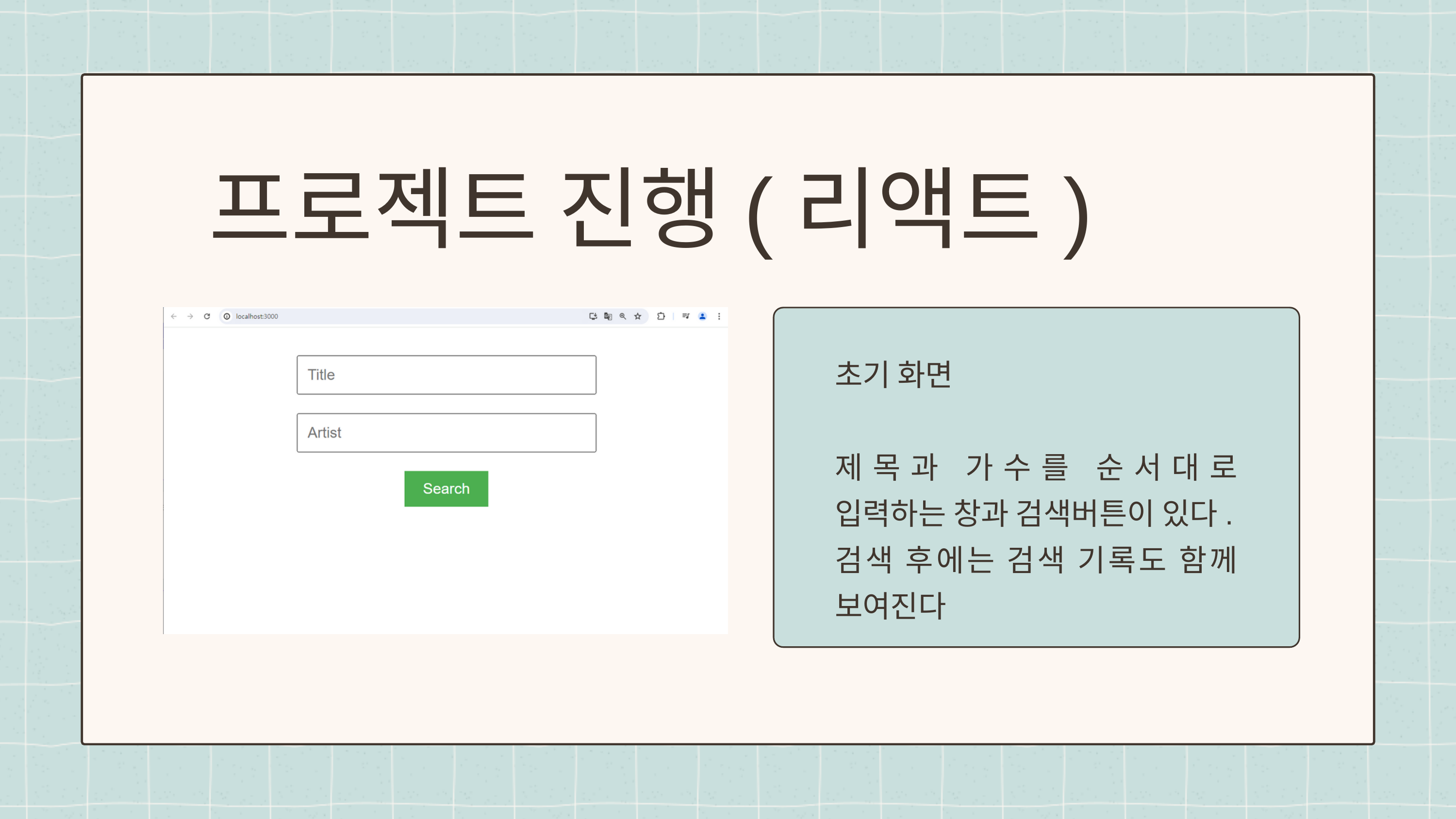

프로젝트 진행(리액트)

초기 화면

제목과 가수를 순서대로 입력하는 창과 검색버튼이 있다.
검색 후에는 검색 기록도 함께 보여진다